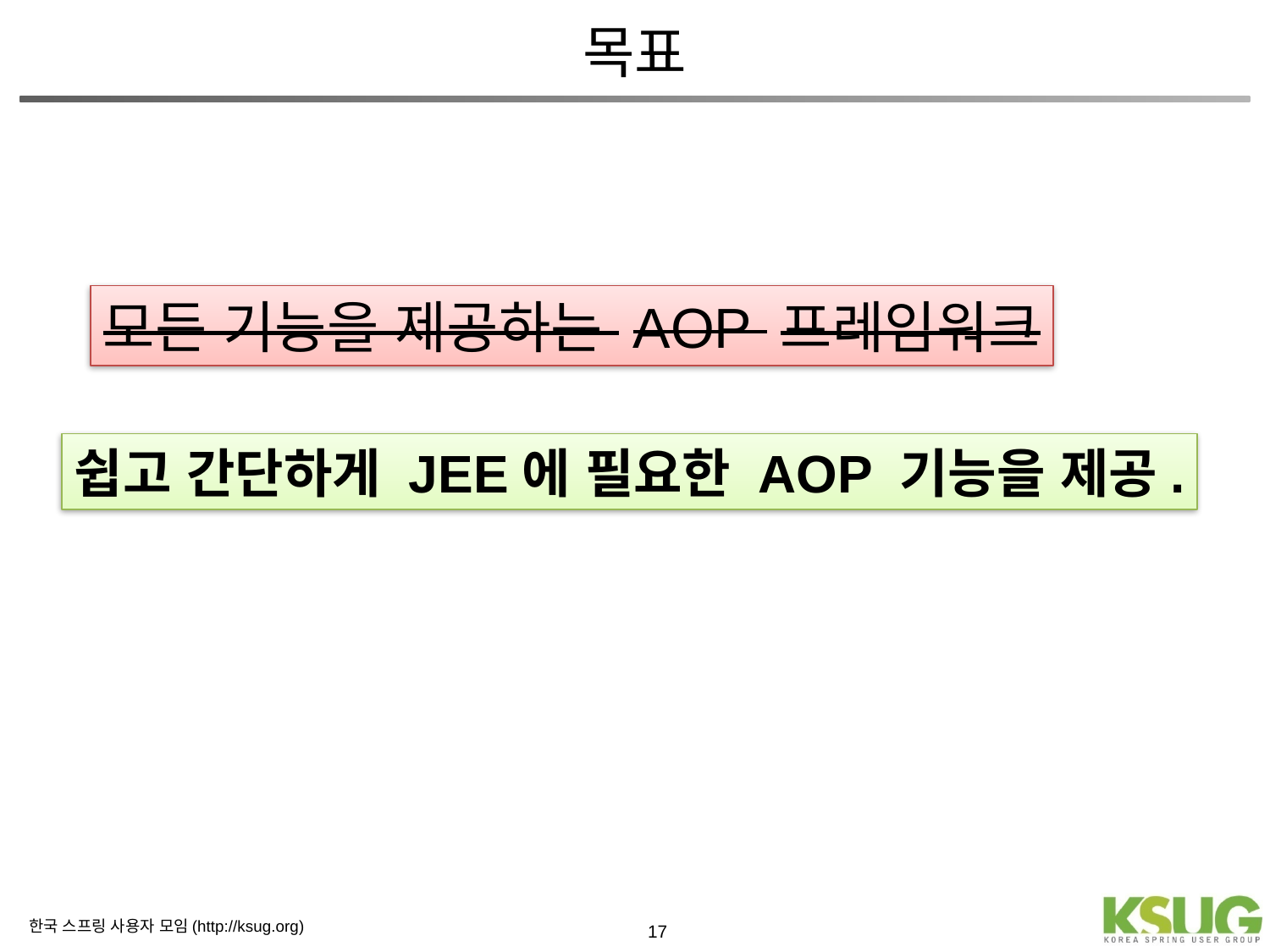

# 목표
모든 기능을 제공하는 AOP 프레임워크
쉽고 간단하게 JEE에 필요한 AOP 기능을 제공.